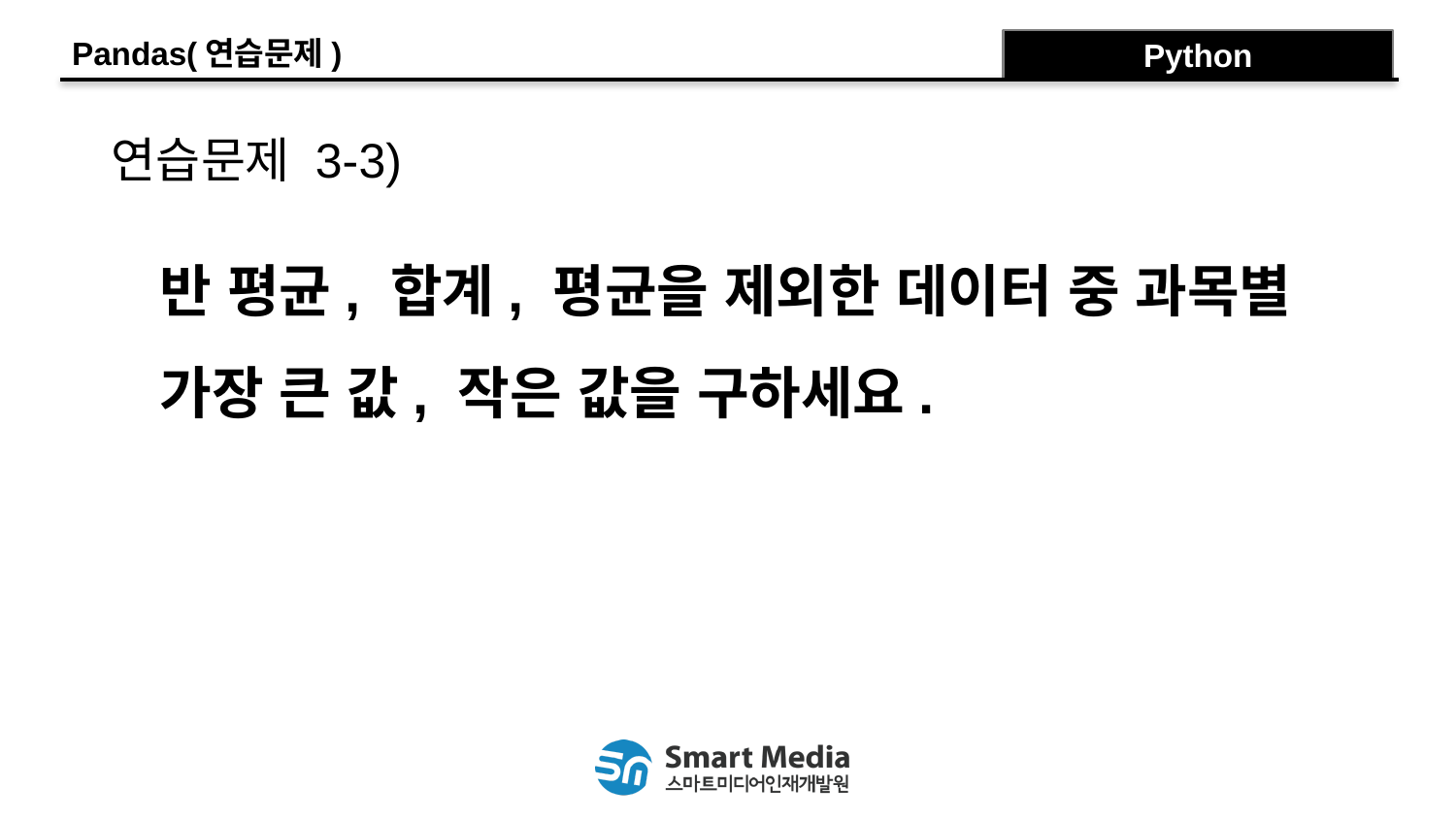

Pandas(연습문제)
Python
연습문제 3-3)
반 평균, 합계, 평균을 제외한 데이터 중 과목별 가장 큰 값, 작은 값을 구하세요.